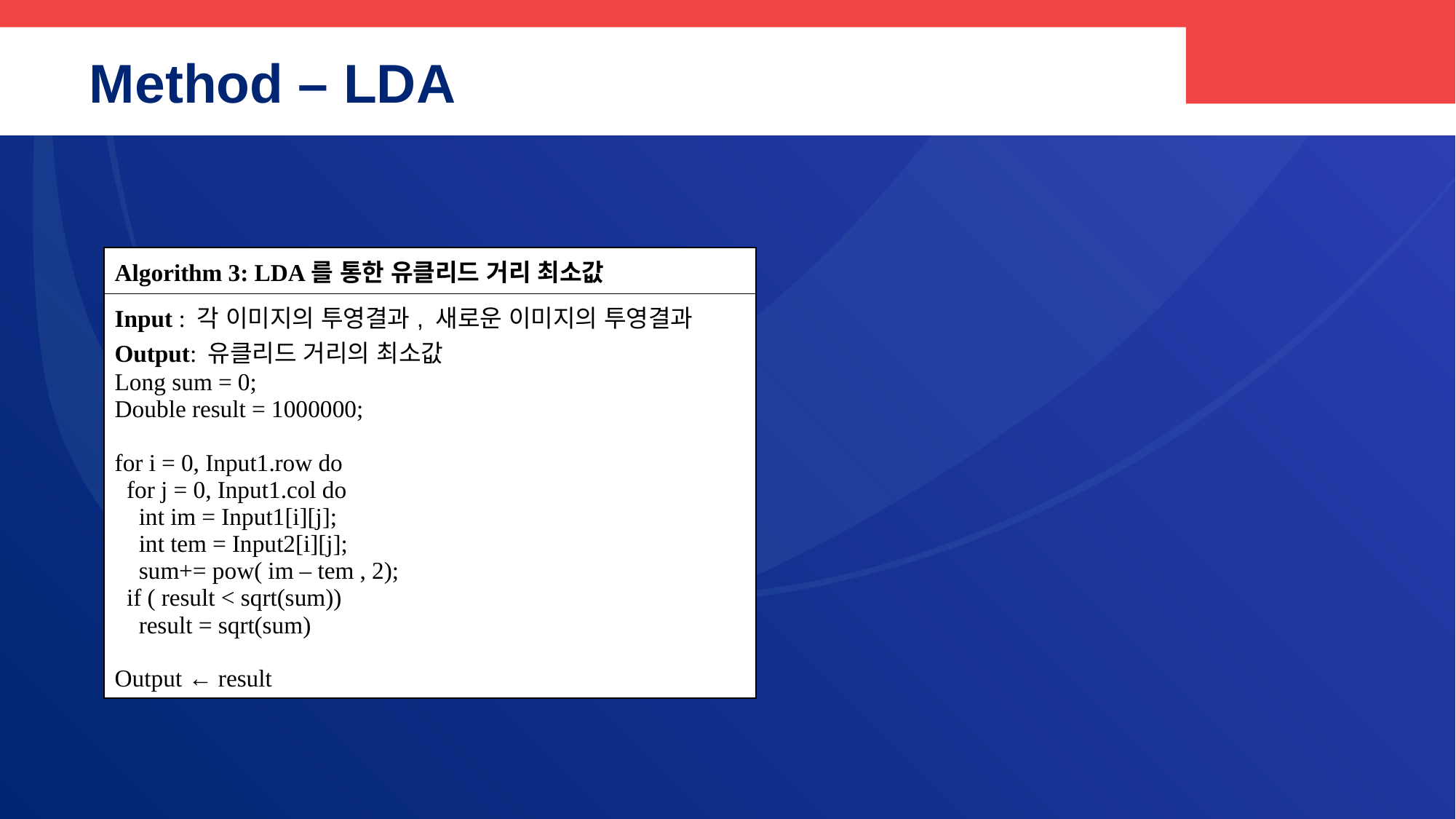

# Method – LDA
| Algorithm 3: LDA를 통한 유클리드 거리 최소값 |
| --- |
| Input : 각 이미지의 투영결과, 새로운 이미지의 투영결과 Output: 유클리드 거리의 최소값 Long sum = 0; Double result = 1000000; for i = 0, Input1.row do for j = 0, Input1.col do int im = Input1[i][j]; int tem = Input2[i][j]; sum+= pow( im – tem , 2); if ( result < sqrt(sum)) result = sqrt(sum) Output ← result |